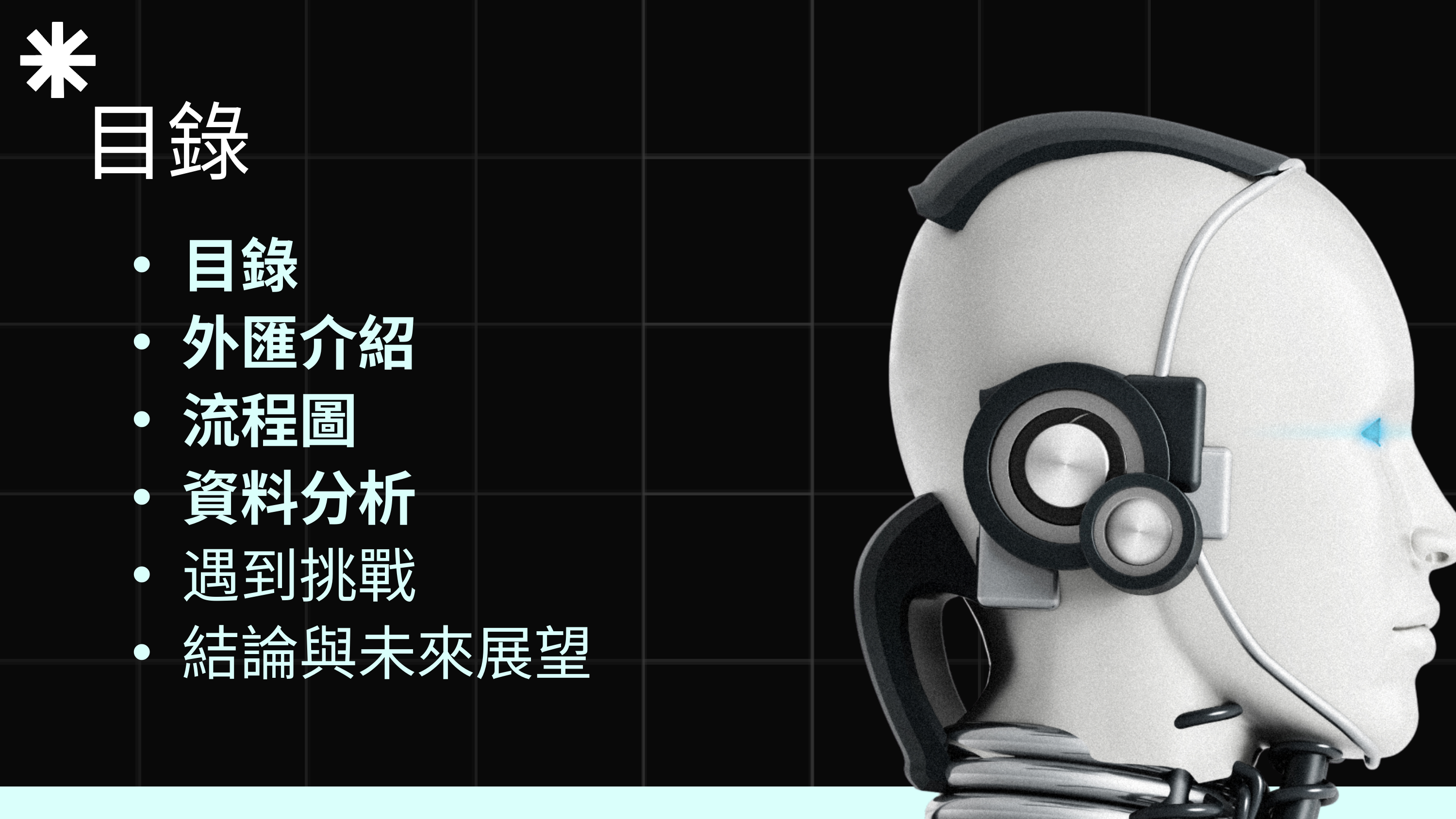

目錄

目錄
外匯介紹
流程圖
資料分析
遇到挑戰
結論與未來展望